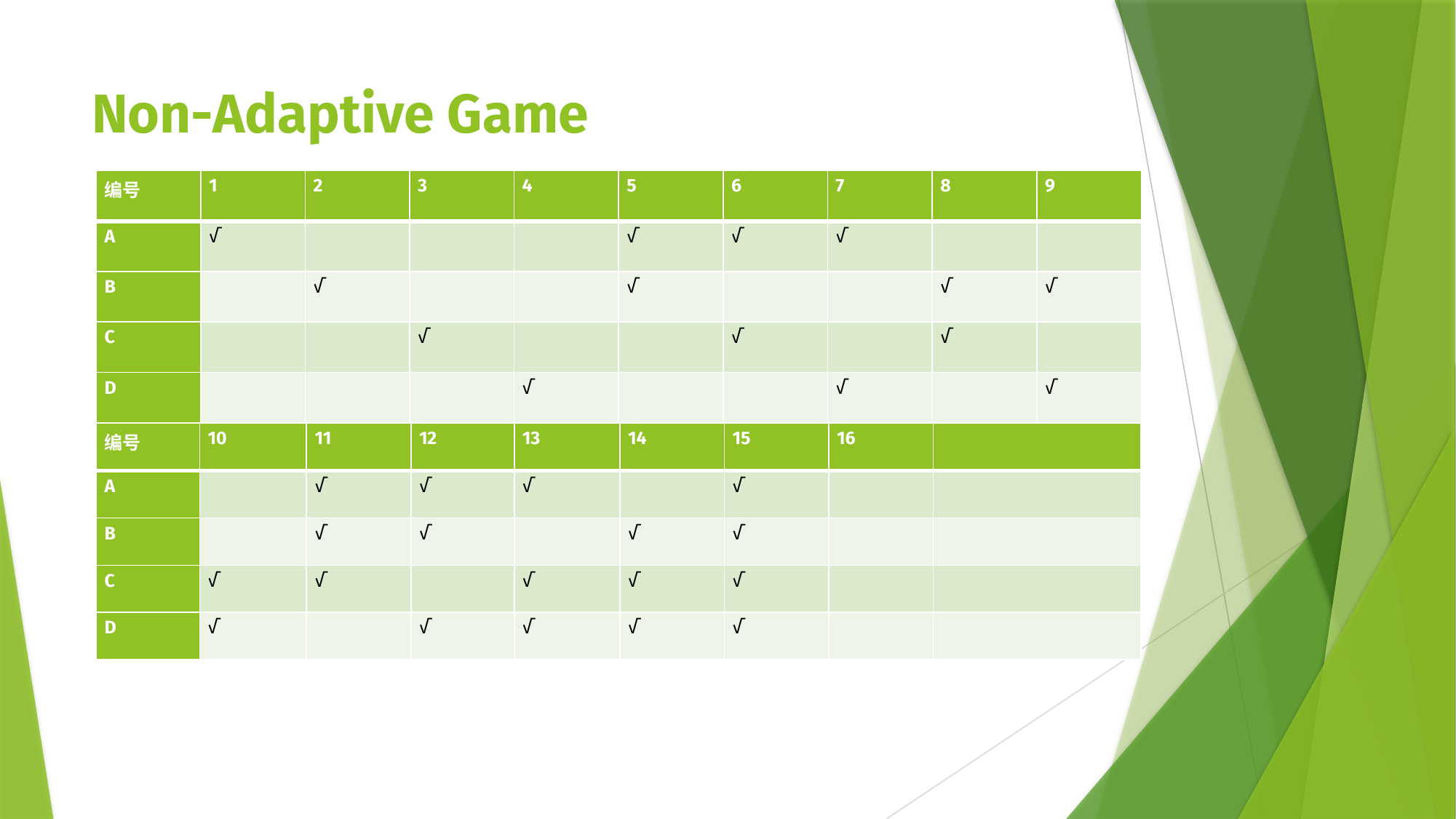

# Non-Adaptive Game
| 编号 | 1 | 2 | 3 | 4 | 5 | 6 | 7 | 8 | 9 |
| --- | --- | --- | --- | --- | --- | --- | --- | --- | --- |
| A | √ |  |  |  | √ | √ | √ |  |  |
| B |  | √ |  |  | √ |  |  | √ | √ |
| C |  |  | √ |  |  | √ |  | √ |  |
| D |  |  |  | √ |  |  | √ |  | √ |
| 编号 | 10 | 11 | 12 | 13 | 14 | 15 | 16 |  |
| --- | --- | --- | --- | --- | --- | --- | --- | --- |
| A |  | √ | √ | √ |  | √ |  |  |
| B |  | √ | √ |  | √ | √ |  |  |
| C | √ | √ |  | √ | √ | √ |  |  |
| D | √ |  | √ | √ | √ | √ |  |  |